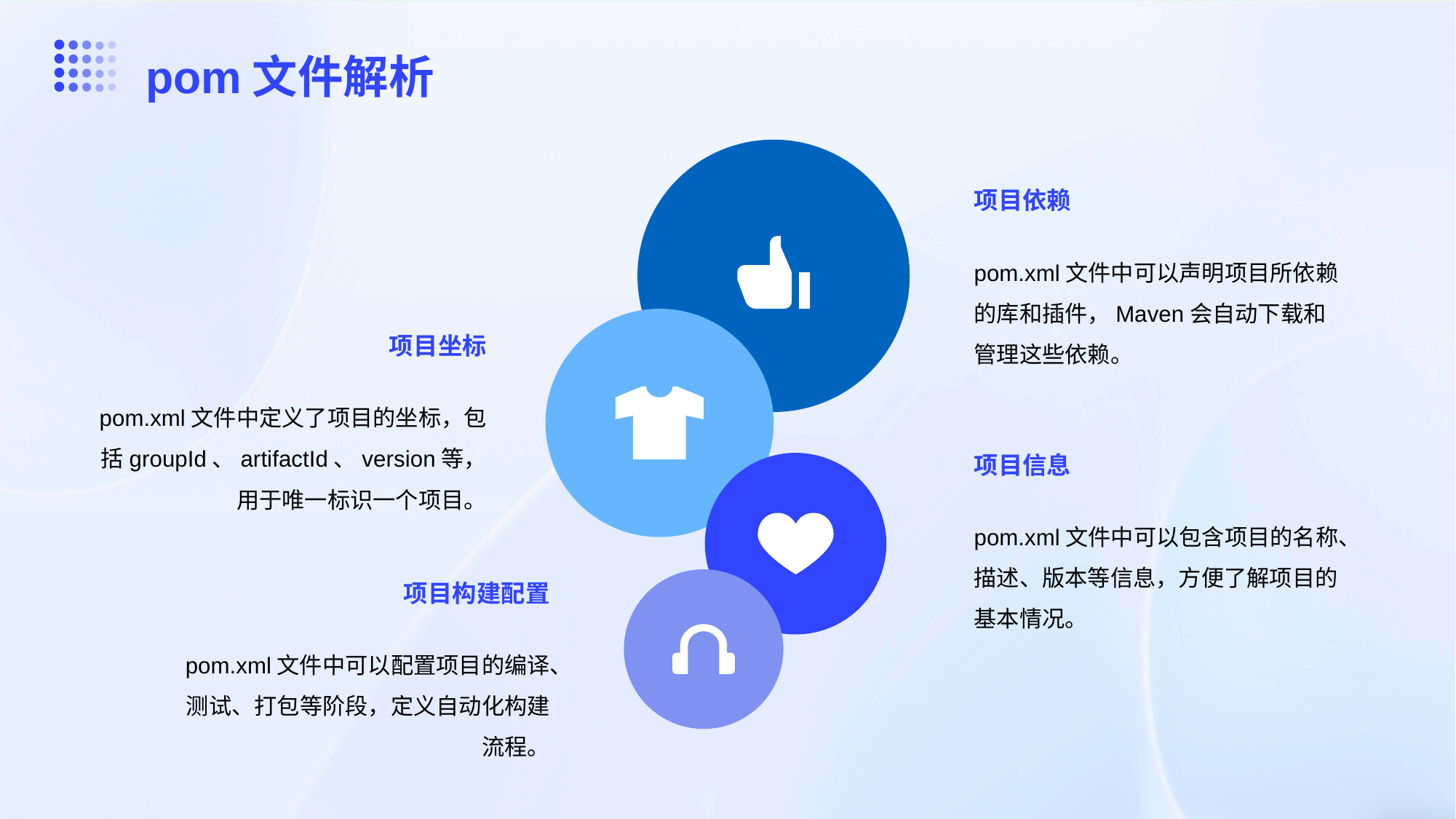

pom文件解析

项目依赖
pom.xml文件中可以声明项目所依赖的库和插件，Maven会自动下载和管理这些依赖。

项目坐标

pom.xml文件中定义了项目的坐标，包括groupId、artifactId、version等，用于唯一标识一个项目。

项目信息

pom.xml文件中可以包含项目的名称、描述、版本等信息，方便了解项目的基本情况。

项目构建配置

pom.xml文件中可以配置项目的编译、测试、打包等阶段，定义自动化构建流程。